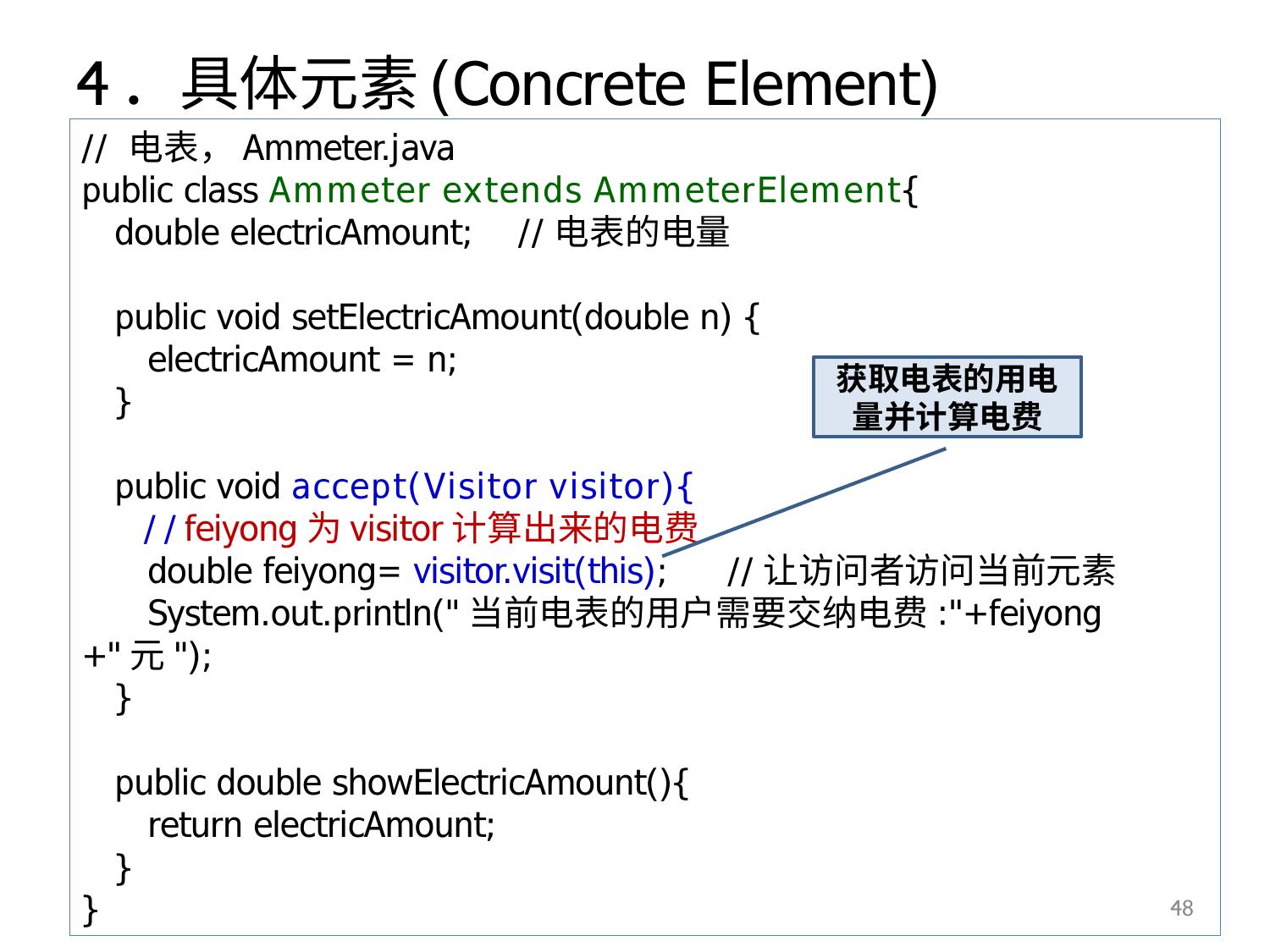

# 4．具体元素(Concrete Element)
// 电表，Ammeter.java
public class Ammeter extends AmmeterElement{
   double electricAmount;    //电表的电量

   public void setElectricAmount(double n) {
      electricAmount = n;
   }

   public void accept(Visitor visitor){
      //feiyong为visitor计算出来的电费
      double feiyong= visitor.visit(this);	 //让访问者访问当前元素
      System.out.println("当前电表的用户需要交纳电费:"+feiyong+"元");
   }

   public double showElectricAmount(){
      return electricAmount;
   }
}
获取电表的用电量并计算电费
48